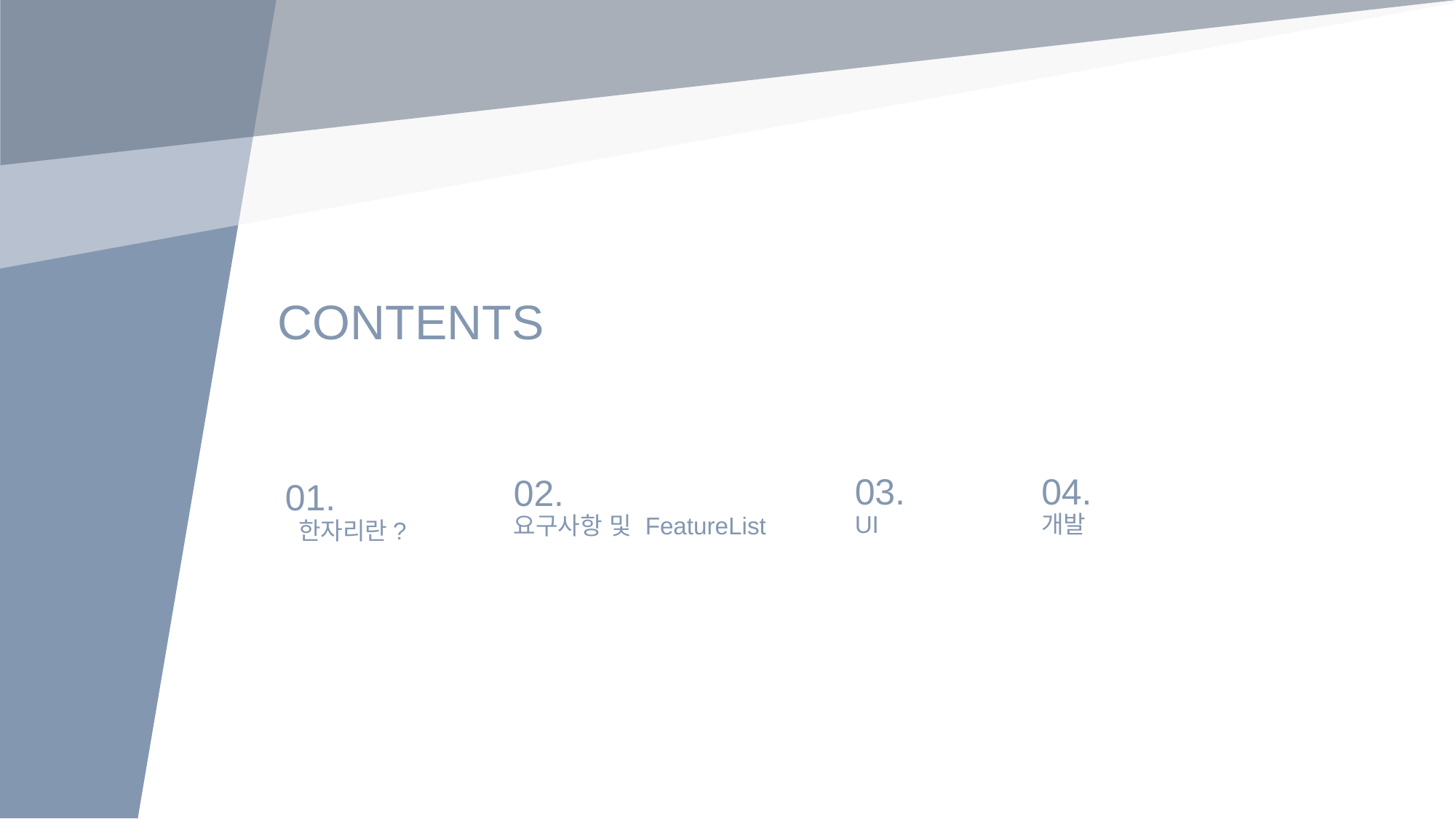

CONTENTS
03.
UI
04.
개발
02.
요구사항 및 FeatureList
01.
 한자리란?